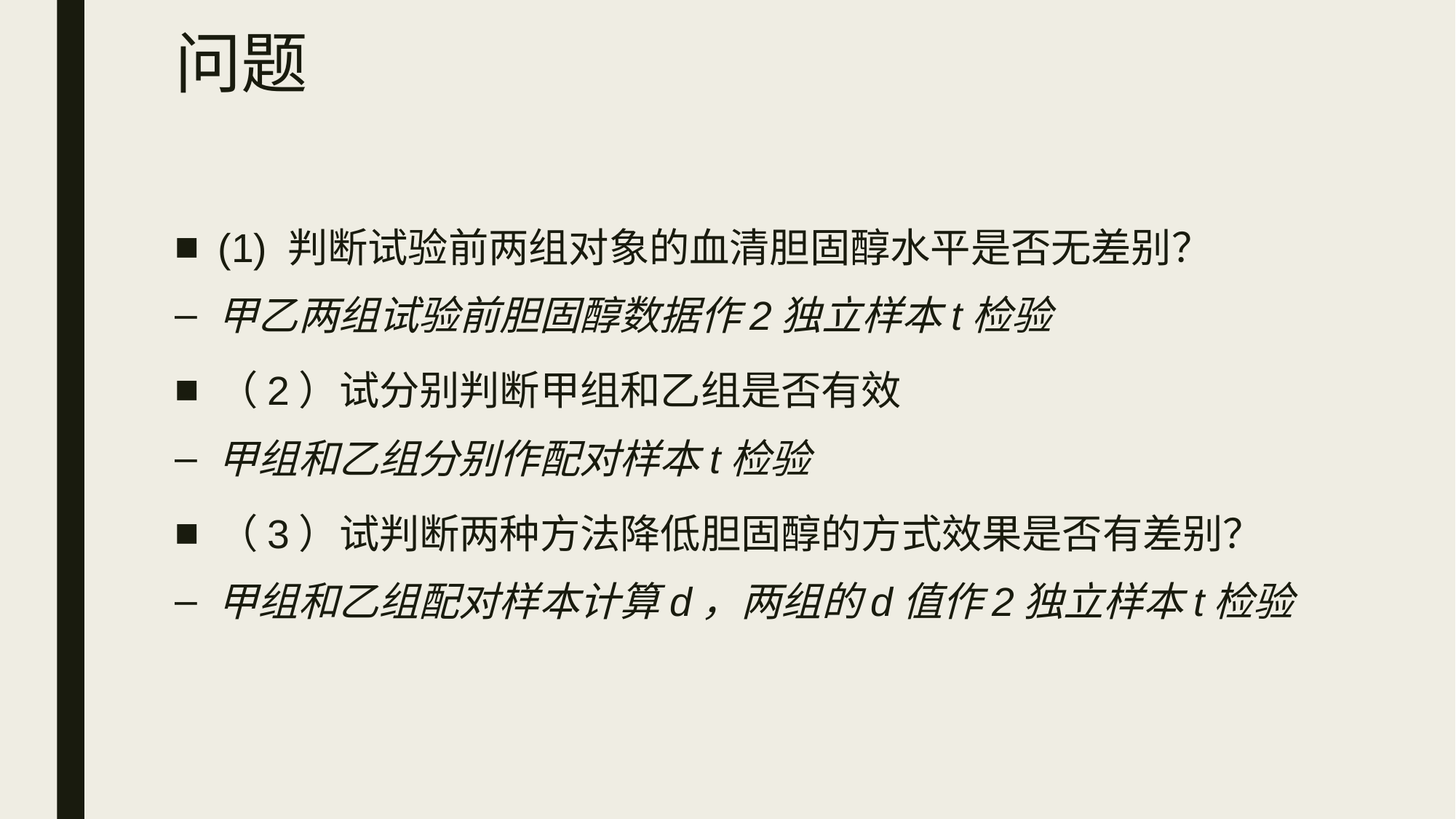

# 问题
(1) 判断试验前两组对象的血清胆固醇水平是否无差别？
甲乙两组试验前胆固醇数据作2独立样本t检验
（2）试分别判断甲组和乙组是否有效
甲组和乙组分别作配对样本t检验
（3）试判断两种方法降低胆固醇的方式效果是否有差别？
甲组和乙组配对样本计算d，两组的d值作2独立样本t检验